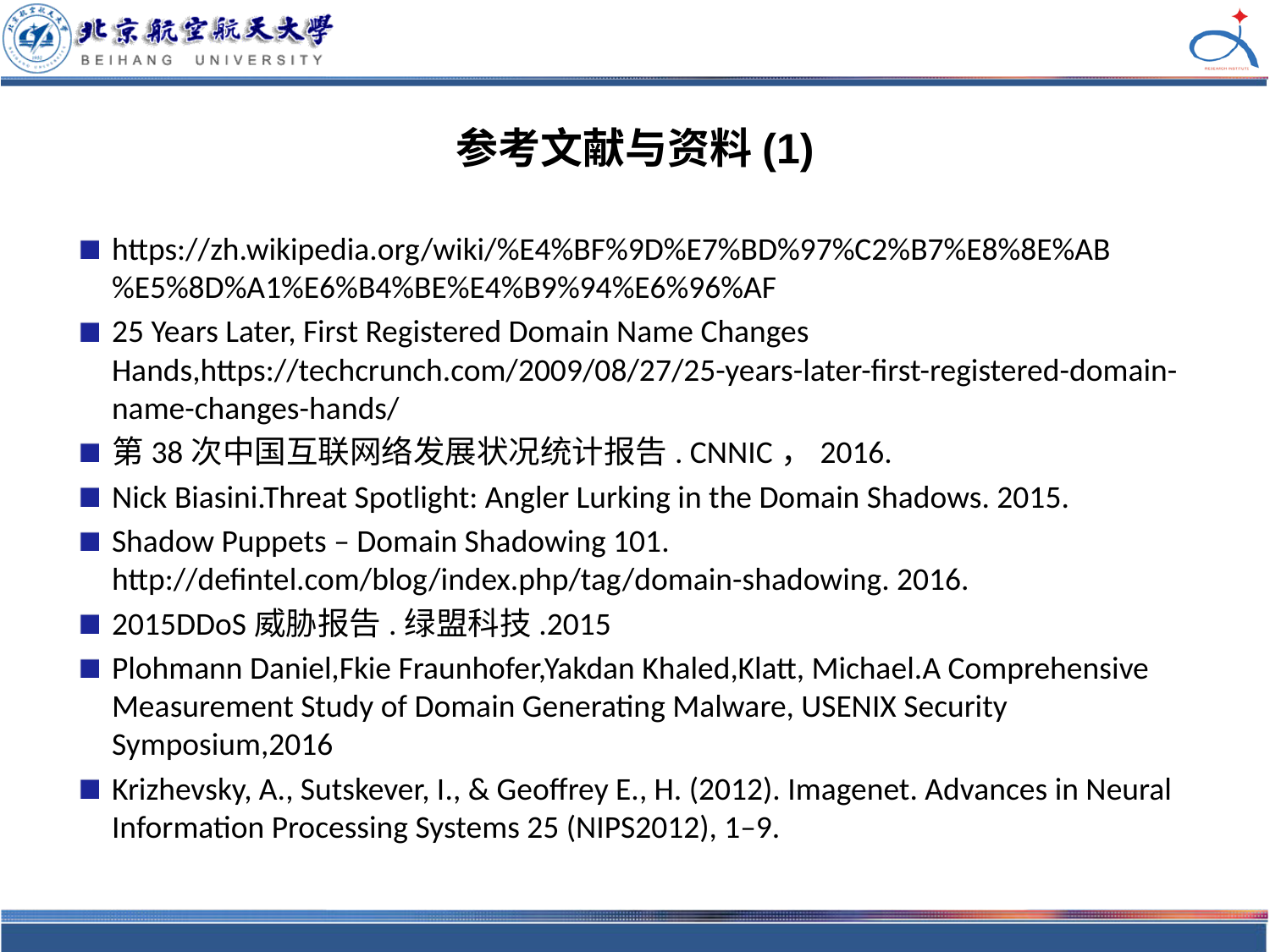

# 参考文献与资料(1)
https://zh.wikipedia.org/wiki/%E4%BF%9D%E7%BD%97%C2%B7%E8%8E%AB%E5%8D%A1%E6%B4%BE%E4%B9%94%E6%96%AF
25 Years Later, First Registered Domain Name Changes Hands,https://techcrunch.com/2009/08/27/25-years-later-first-registered-domain-name-changes-hands/
第38次中国互联网络发展状况统计报告. CNNIC，2016.
Nick Biasini.Threat Spotlight: Angler Lurking in the Domain Shadows. 2015.
Shadow Puppets – Domain Shadowing 101. http://defintel.com/blog/index.php/tag/domain-shadowing. 2016.
2015DDoS威胁报告.绿盟科技.2015
Plohmann Daniel,Fkie Fraunhofer,Yakdan Khaled,Klatt, Michael.A Comprehensive Measurement Study of Domain Generating Malware, USENIX Security Symposium,2016
Krizhevsky, A., Sutskever, I., & Geoffrey E., H. (2012). Imagenet. Advances in Neural Information Processing Systems 25 (NIPS2012), 1–9.